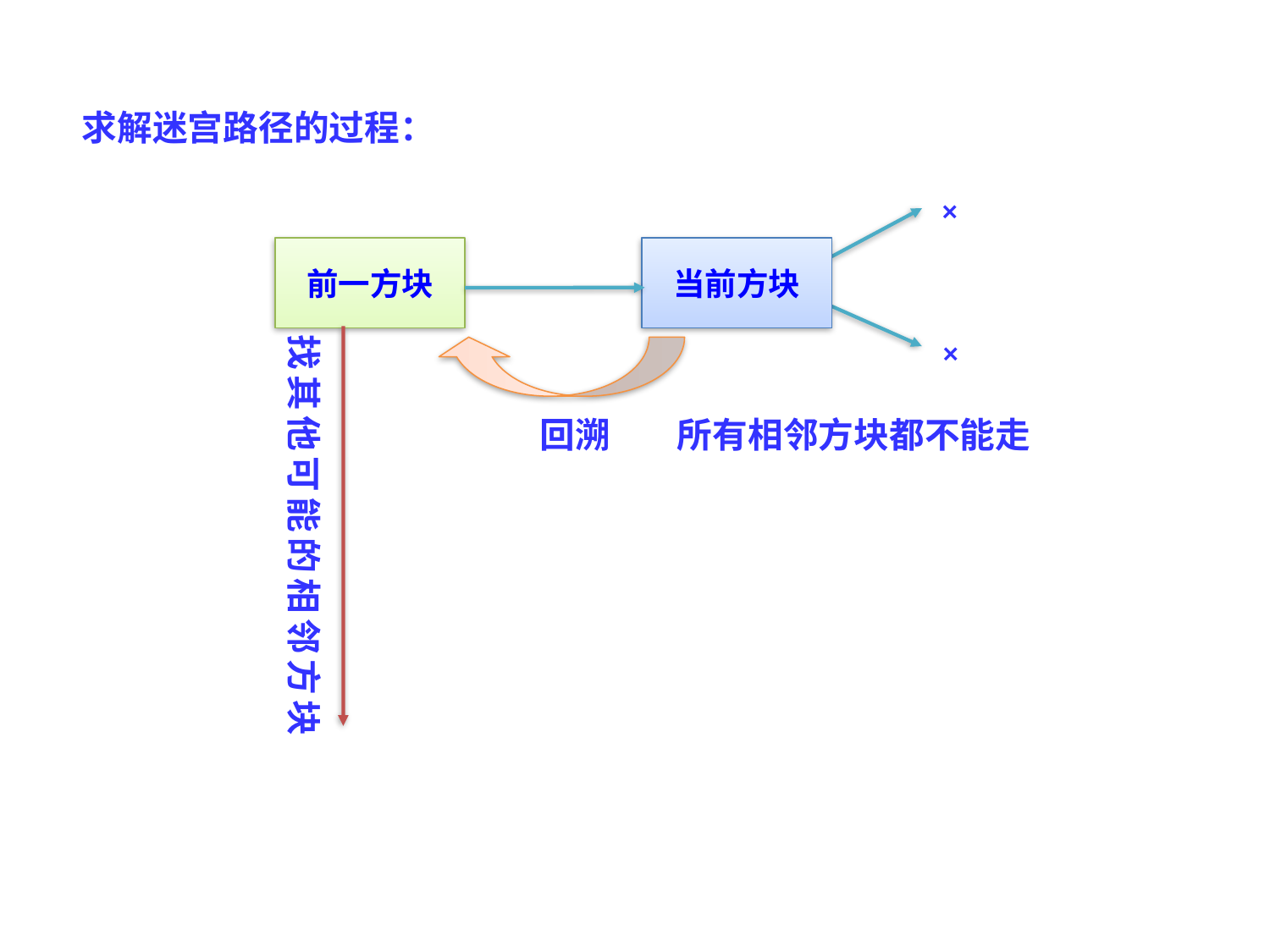

求解迷宫路径的过程：
×

前一方块
当前方块

×
找其他可能的相邻方块

回溯
所有相邻方块都不能走